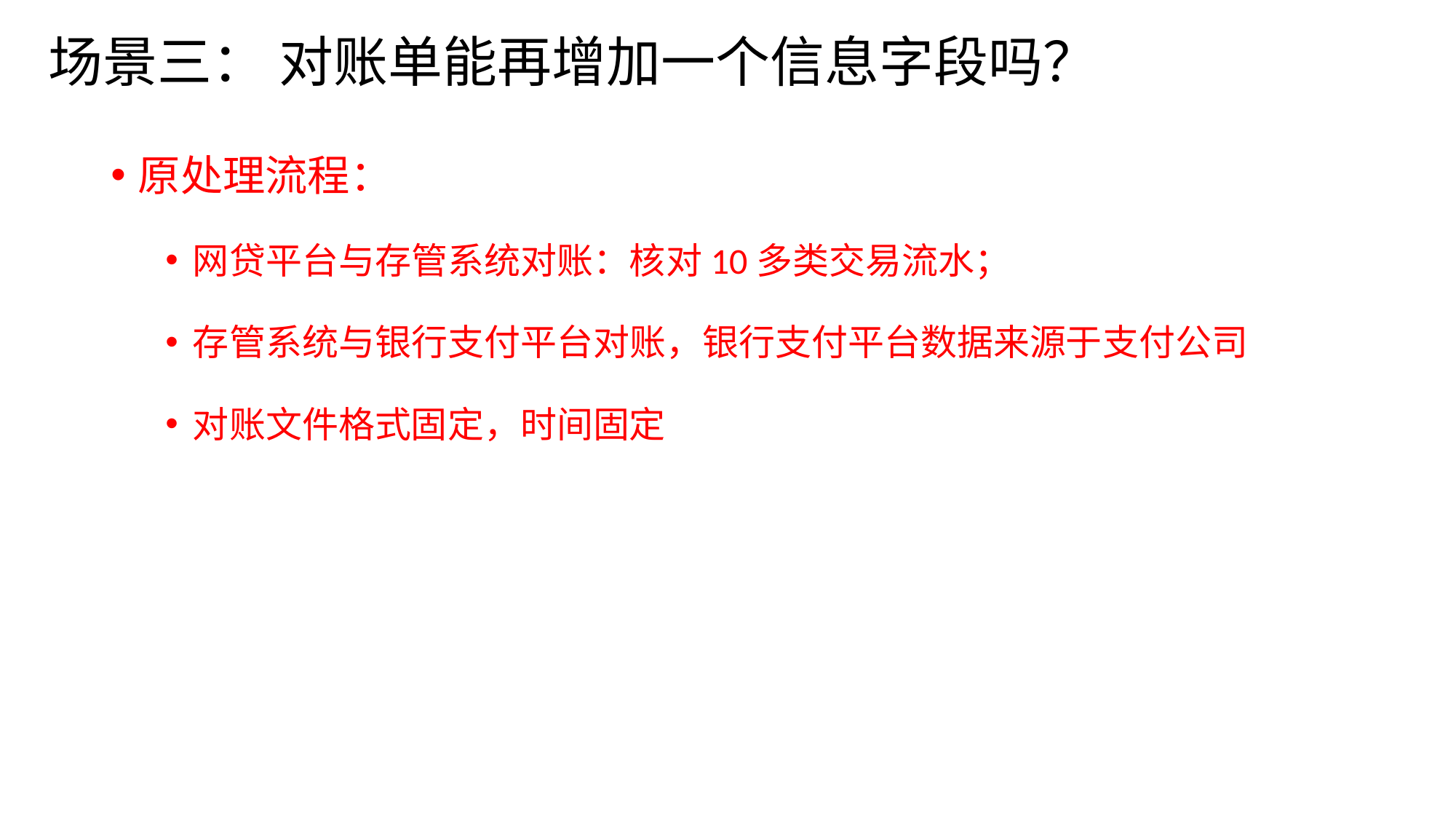

场景三： 对账单能再增加一个信息字段吗？
原处理流程：
网贷平台与存管系统对账：核对10多类交易流水；
存管系统与银行支付平台对账，银行支付平台数据来源于支付公司
对账文件格式固定，时间固定